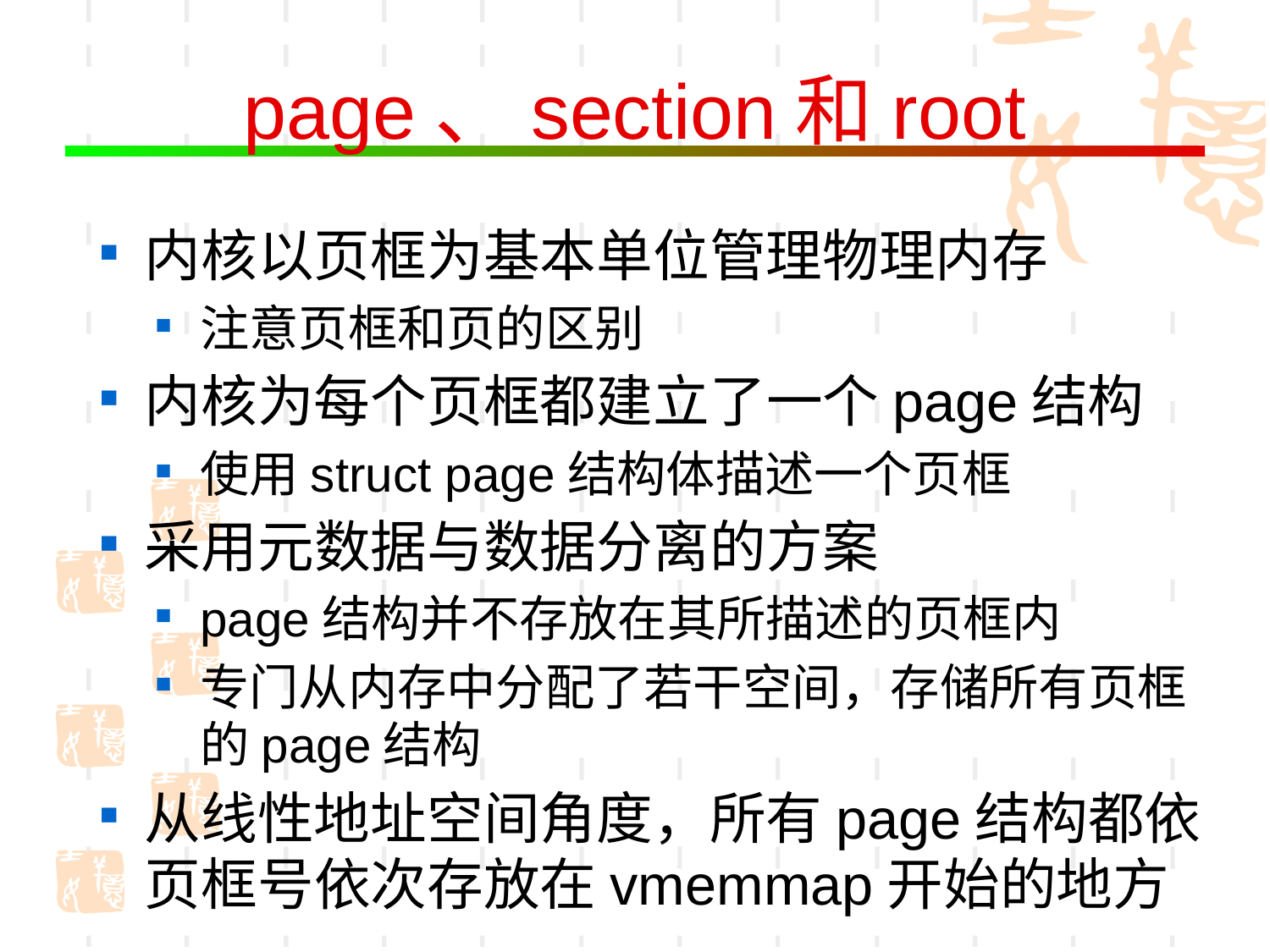

# page、section和root
内核以页框为基本单位管理物理内存
注意页框和页的区别
内核为每个页框都建立了一个page结构
使用struct page结构体描述一个页框
采用元数据与数据分离的方案
page结构并不存放在其所描述的页框内
专门从内存中分配了若干空间，存储所有页框的page结构
从线性地址空间角度，所有page结构都依页框号依次存放在vmemmap开始的地方